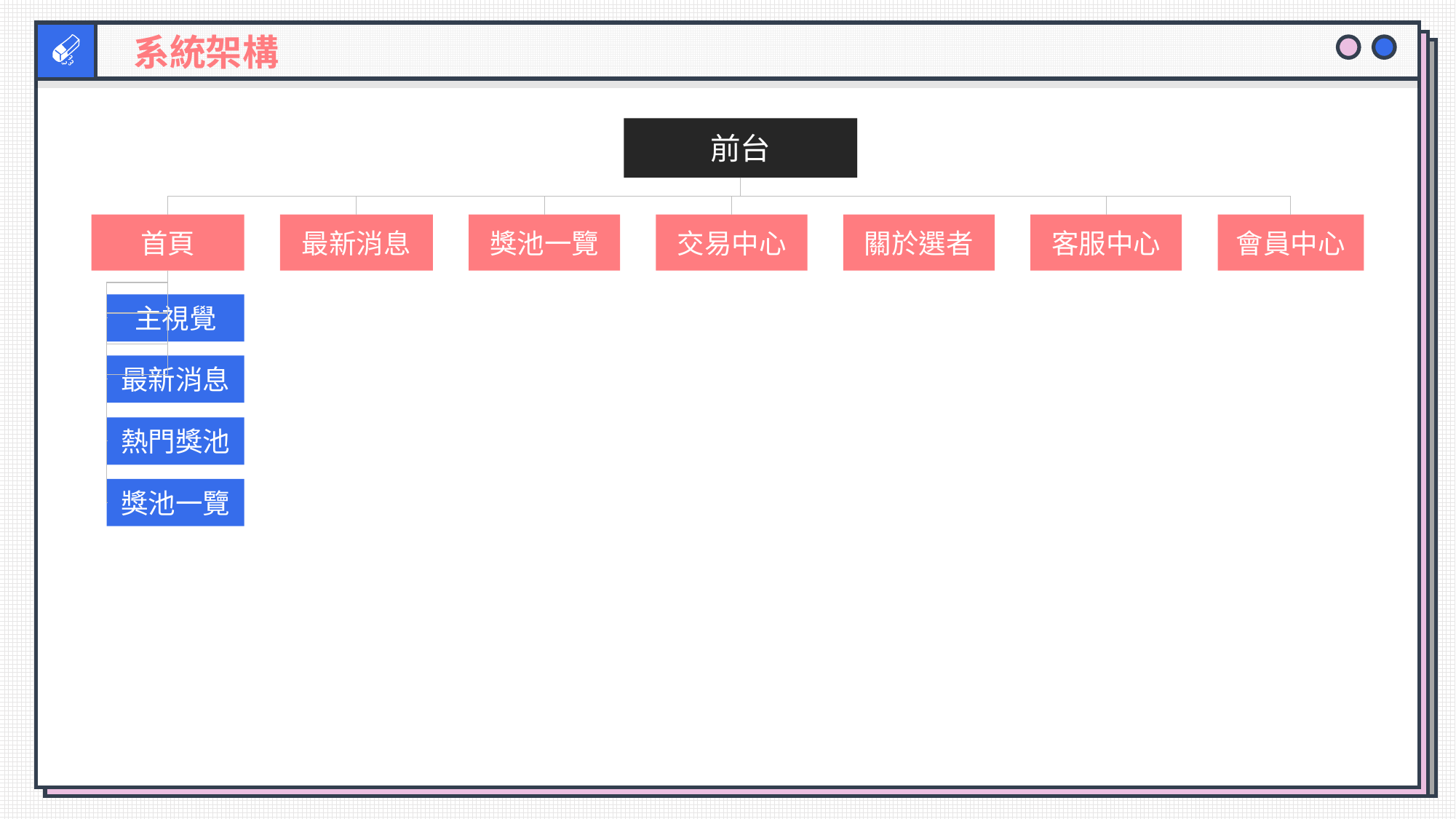

系統架構

前台
首頁
最新消息
獎池一覽
交易中心
關於選者
客服中心
會員中心
主視覺
最新消息
熱門獎池
獎池一覽